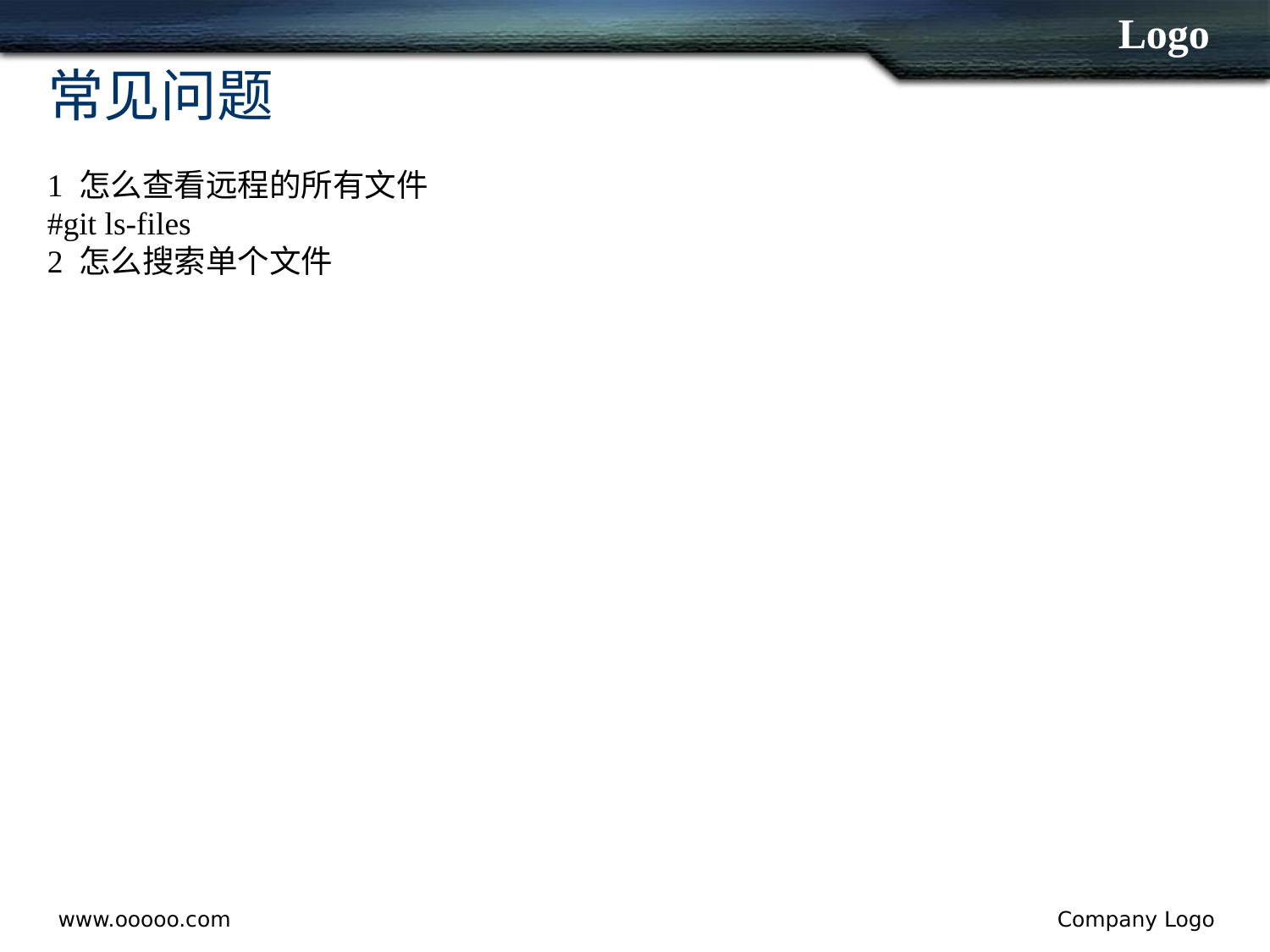

# 常见问题
1 怎么查看远程的所有文件
#git ls-files
2 怎么搜索单个文件
www.ooooo.com
Company Logo